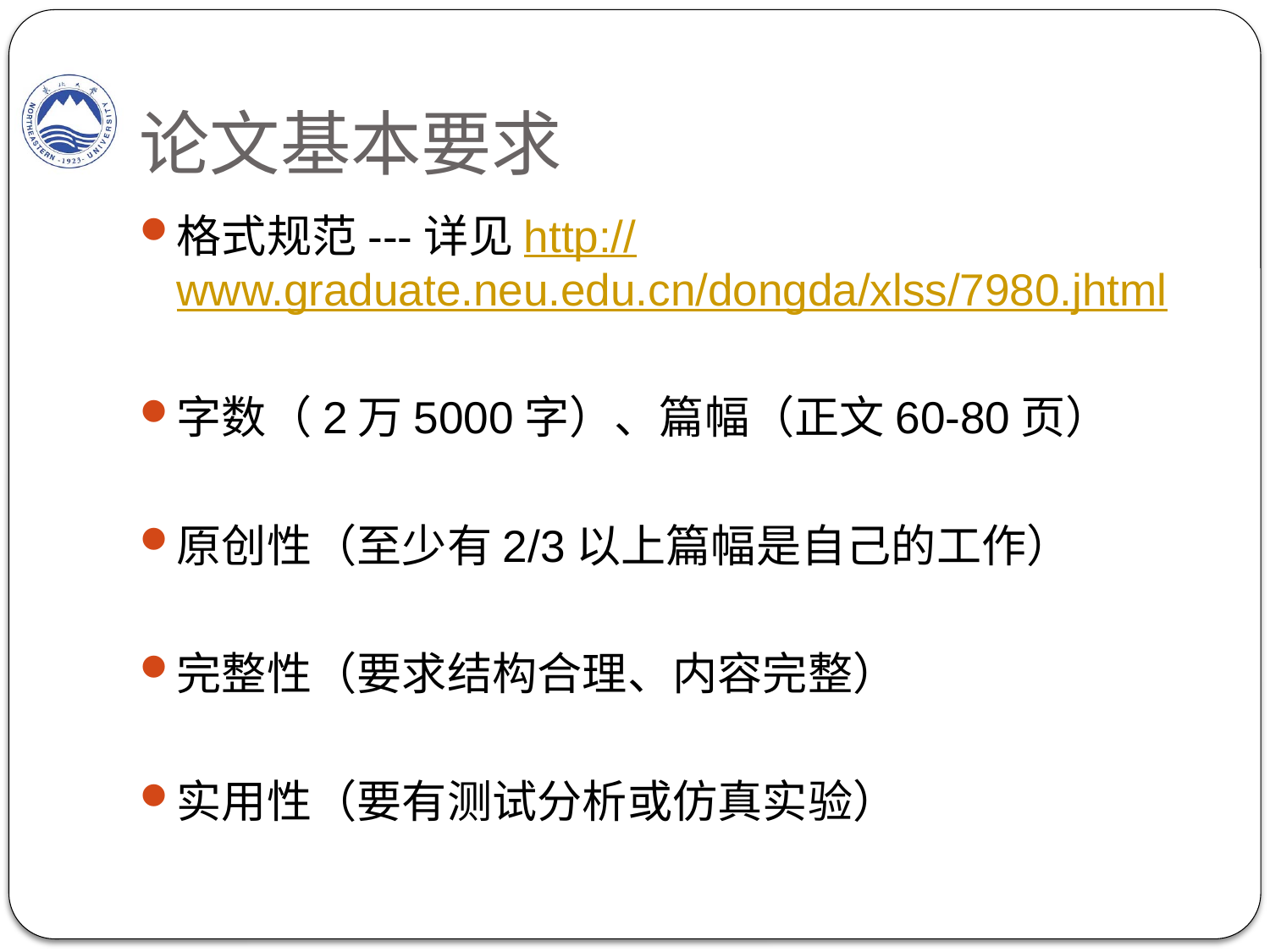

# 论文基本要求
格式规范---详见http://www.graduate.neu.edu.cn/dongda/xlss/7980.jhtml

字数（2万5000字）、篇幅（正文60-80页）

原创性（至少有2/3以上篇幅是自己的工作）

完整性（要求结构合理、内容完整）

实用性（要有测试分析或仿真实验）